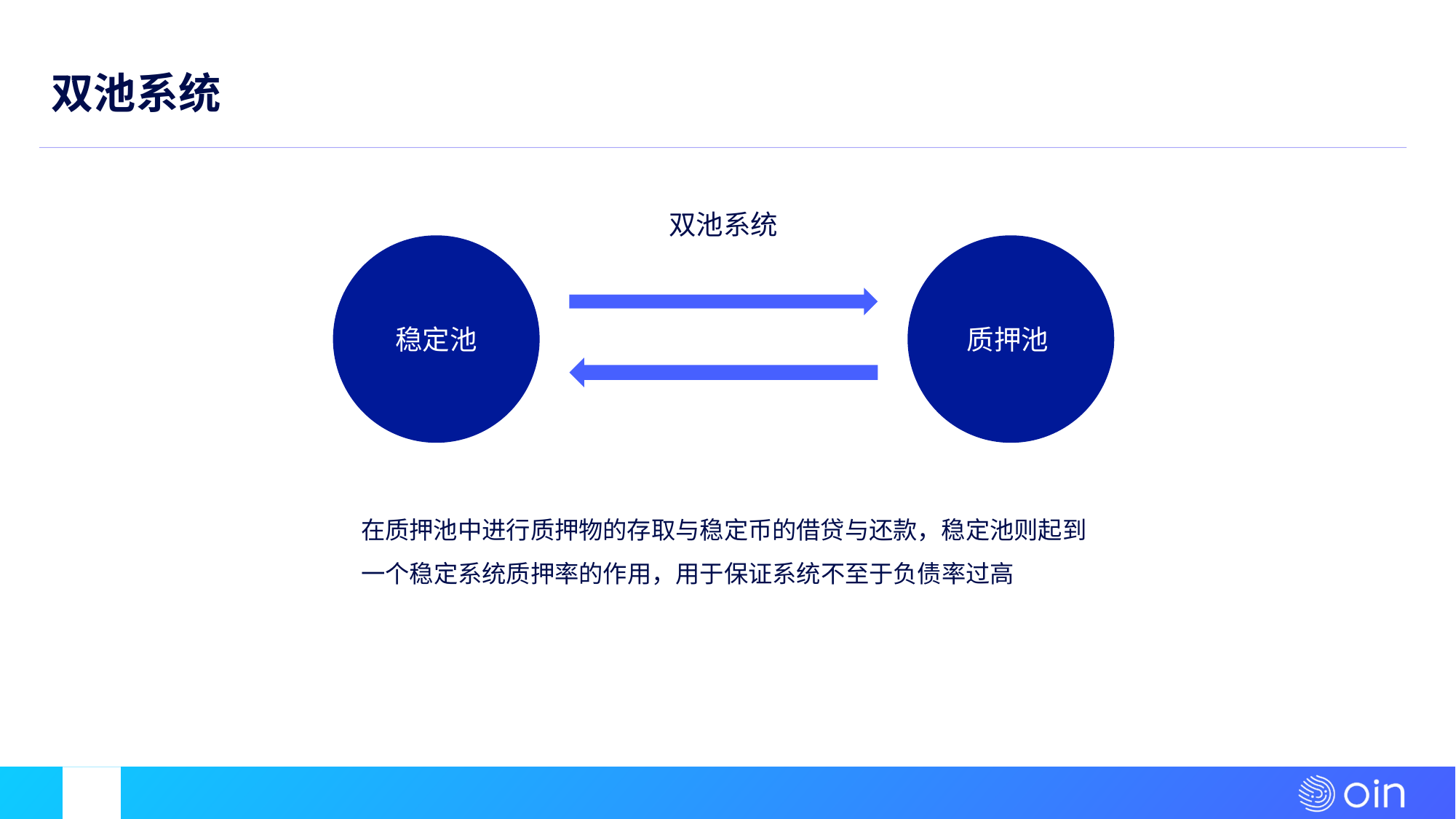

# 双池系统
双池系统
稳定池
质押池

在质押池中进⾏质押物的存取与稳定币的借贷与还款，稳定池则起到⼀个稳定系统质押率的作⽤，⽤于保证系统不⾄于负债率过⾼
6